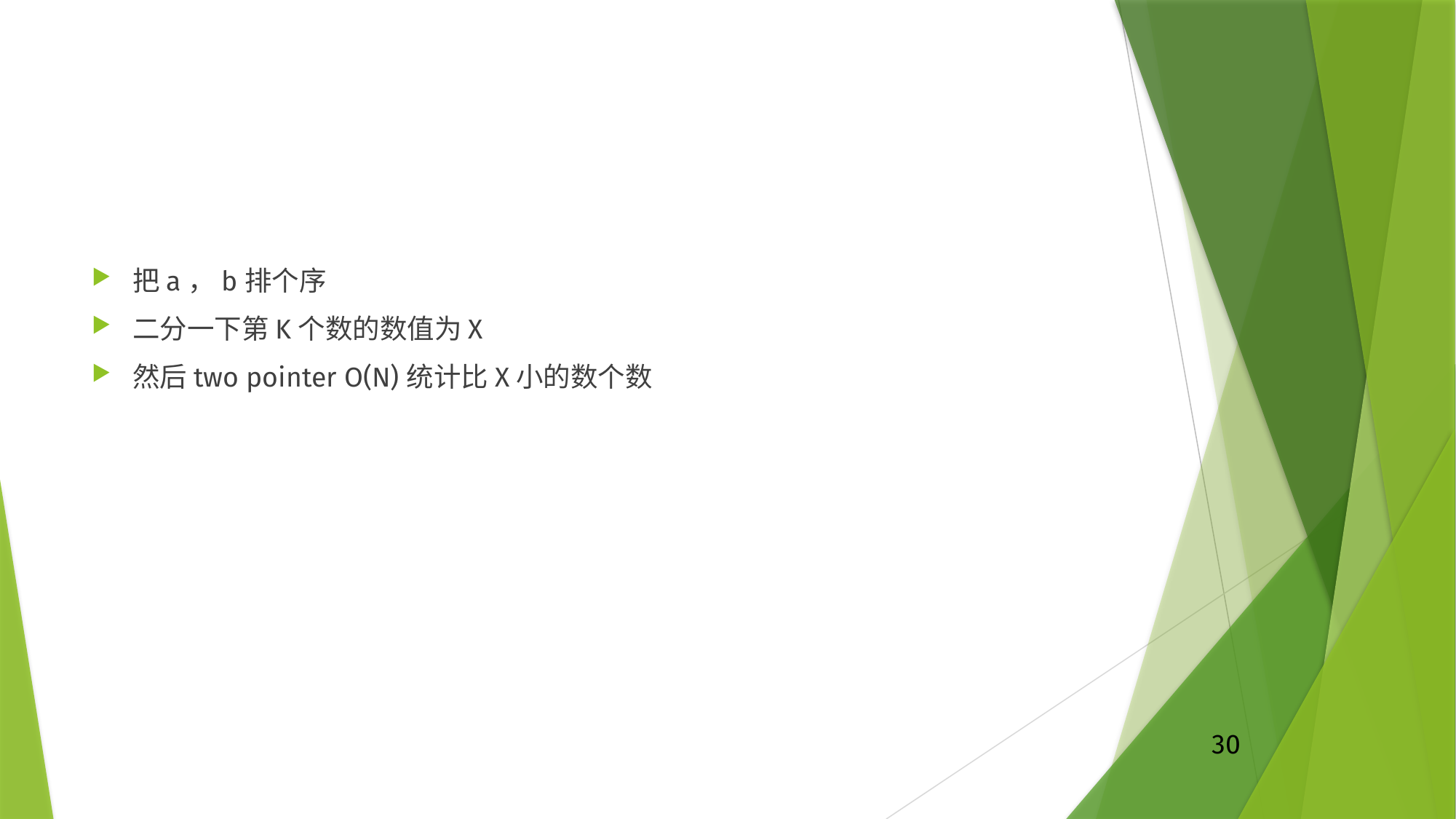

#
把a，b排个序
二分一下第K个数的数值为X
然后two pointer O(N)统计比X小的数个数

30